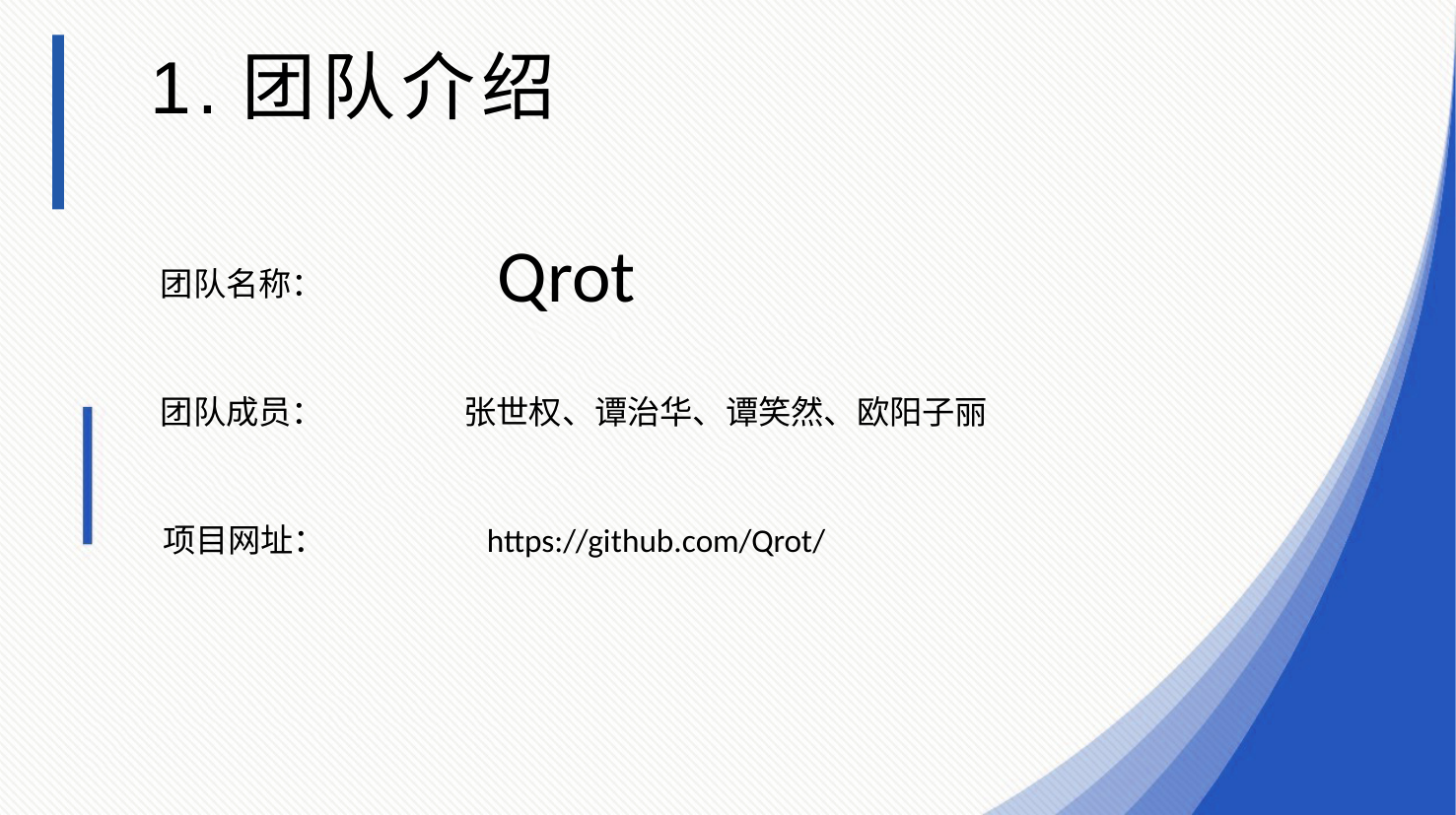

1.团队介绍

Qrot
团队名称：
张世权、谭治华、谭笑然、欧阳子丽
团队成员：
https://github.com/Qrot/
项目网址：